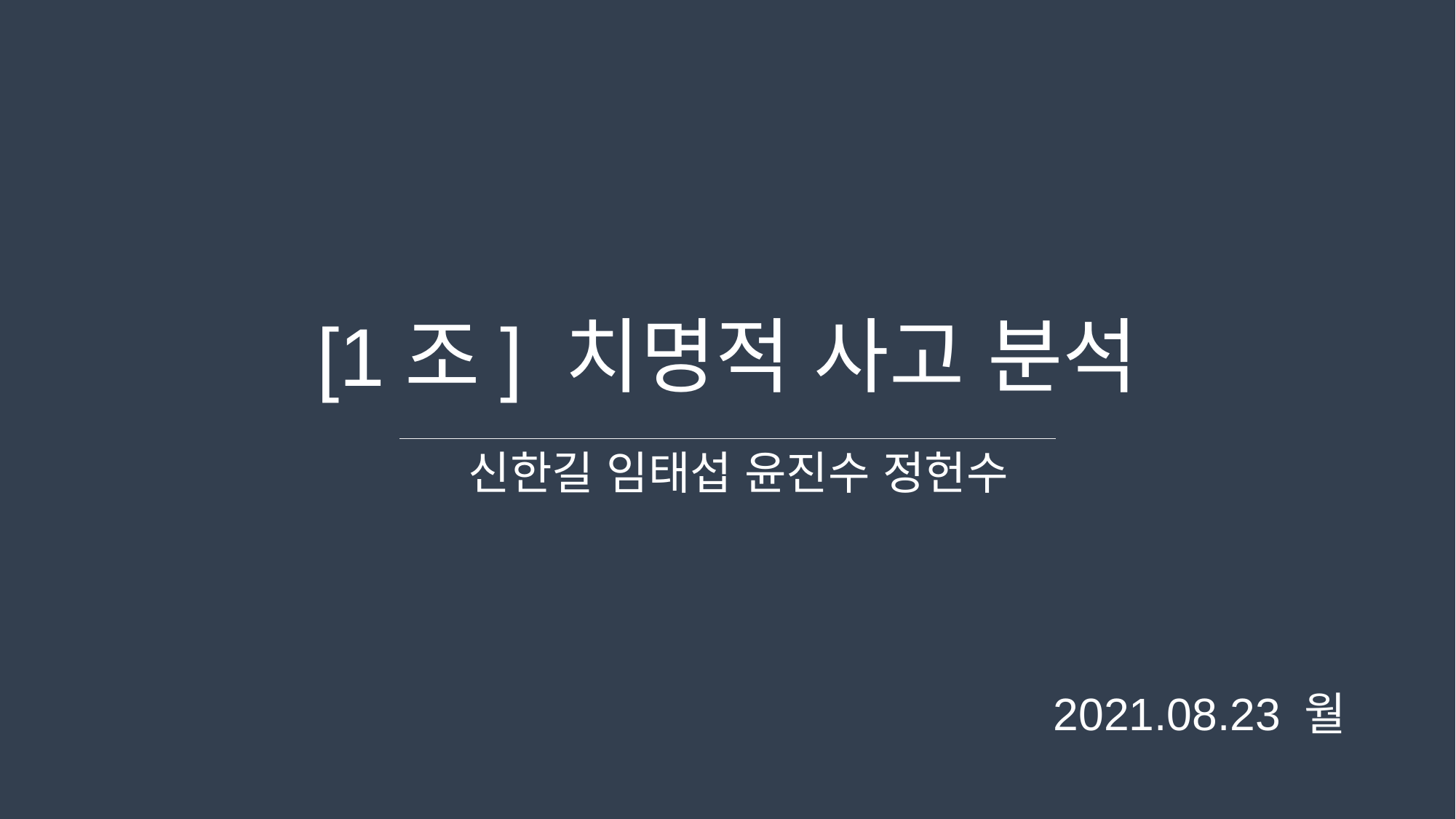

[1조] 치명적 사고 분석
신한길 임태섭 윤진수 정헌수
2021.08.23 월